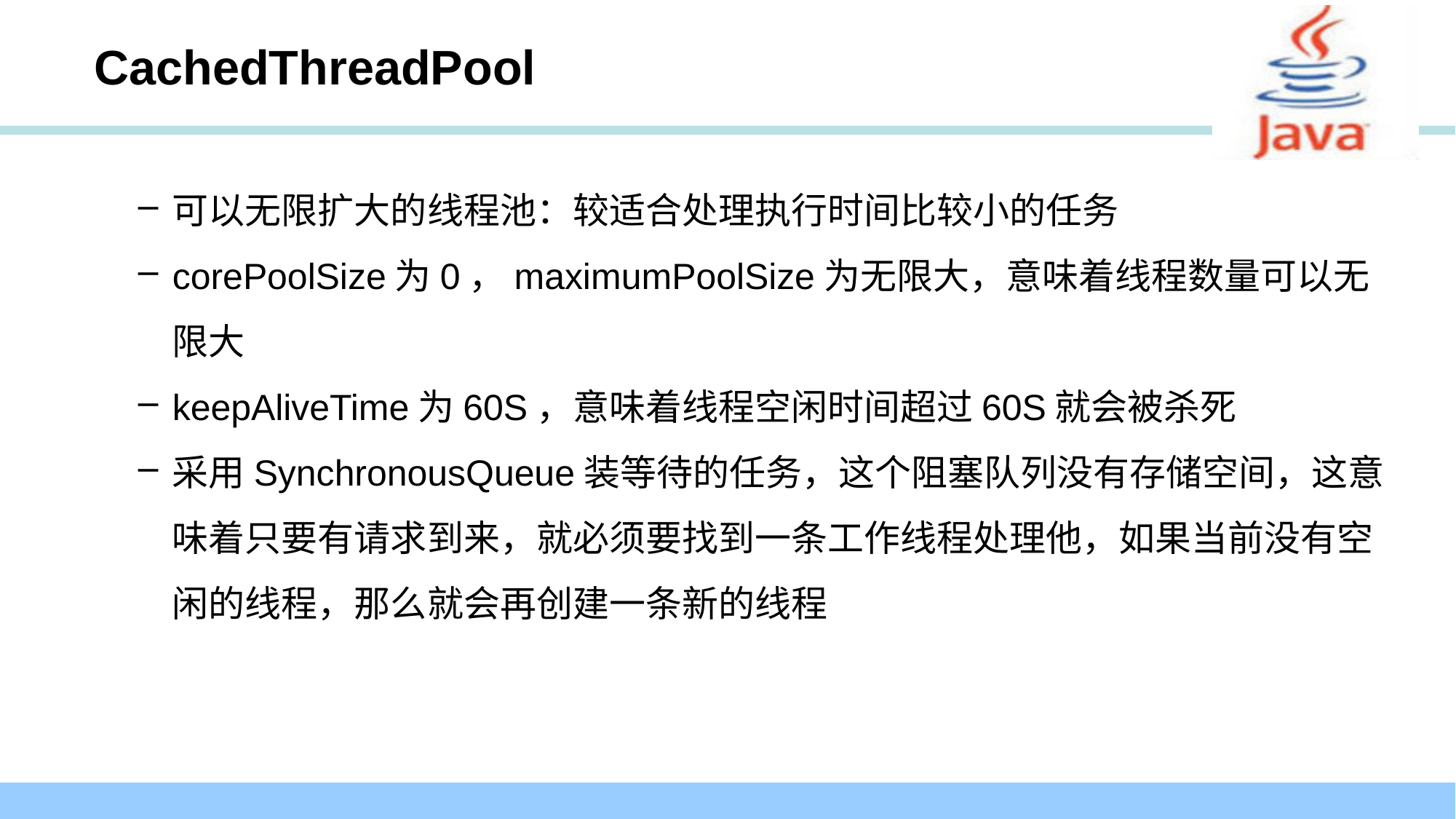

# CachedThreadPool
可以无限扩大的线程池：较适合处理执行时间比较小的任务
corePoolSize为0，maximumPoolSize为无限大，意味着线程数量可以无限大
keepAliveTime为60S，意味着线程空闲时间超过60S就会被杀死
采用SynchronousQueue装等待的任务，这个阻塞队列没有存储空间，这意味着只要有请求到来，就必须要找到一条工作线程处理他，如果当前没有空闲的线程，那么就会再创建一条新的线程